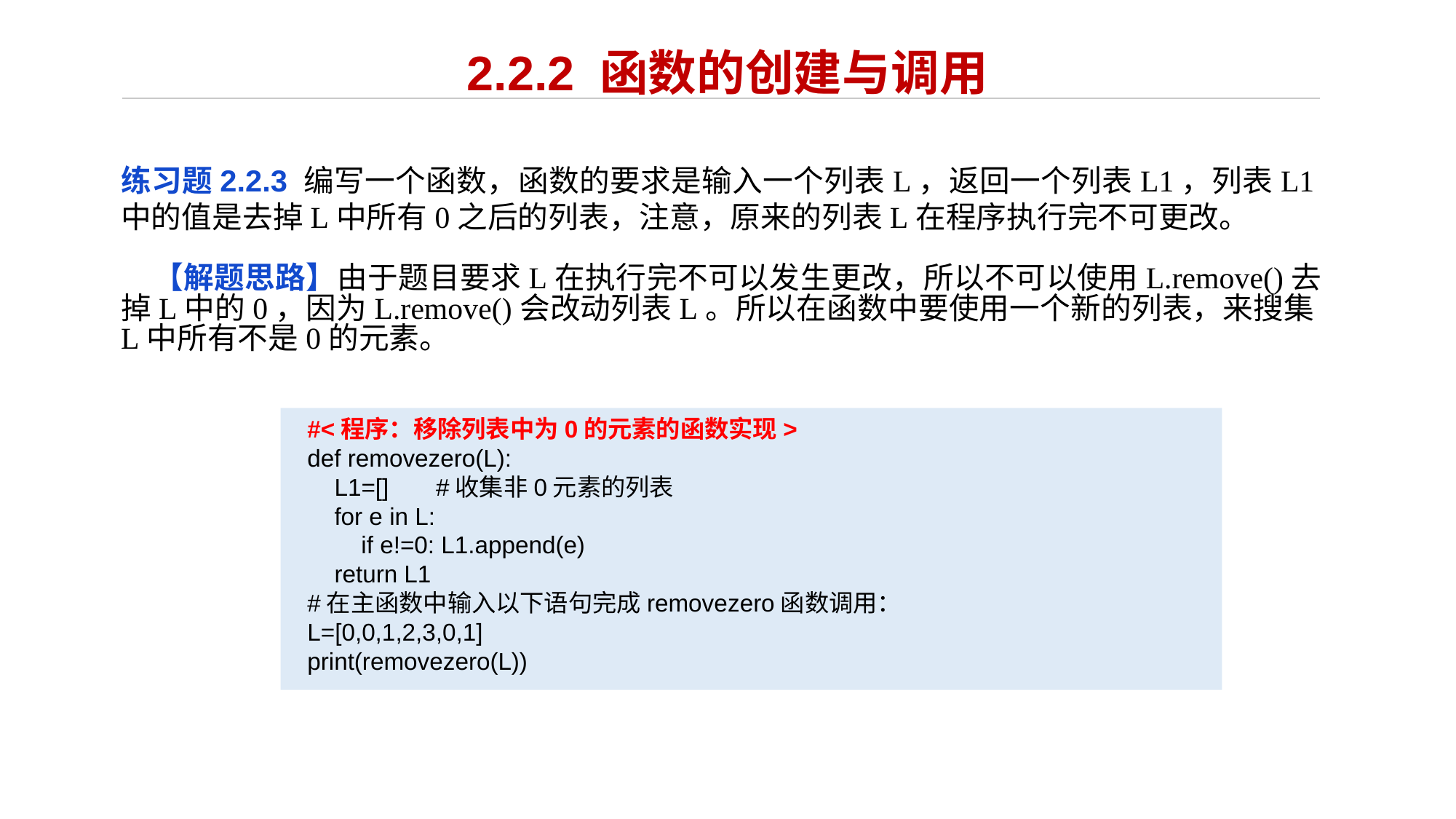

# 2.2.2 函数的创建与调用
练习题2.2.3 编写一个函数，函数的要求是输入一个列表L，返回一个列表L1，列表L1中的值是去掉L中所有0之后的列表，注意，原来的列表L在程序执行完不可更改。

【解题思路】由于题目要求L在执行完不可以发生更改，所以不可以使用L.remove()去掉L中的0，因为L.remove()会改动列表L。所以在函数中要使用一个新的列表，来搜集L中所有不是0的元素。
#<程序：移除列表中为0的元素的函数实现>
def removezero(L):
    L1=[]       #收集非0元素的列表
    for e in L:
        if e!=0: L1.append(e)
    return L1
#在主函数中输入以下语句完成removezero函数调用：
L=[0,0,1,2,3,0,1]
print(removezero(L))